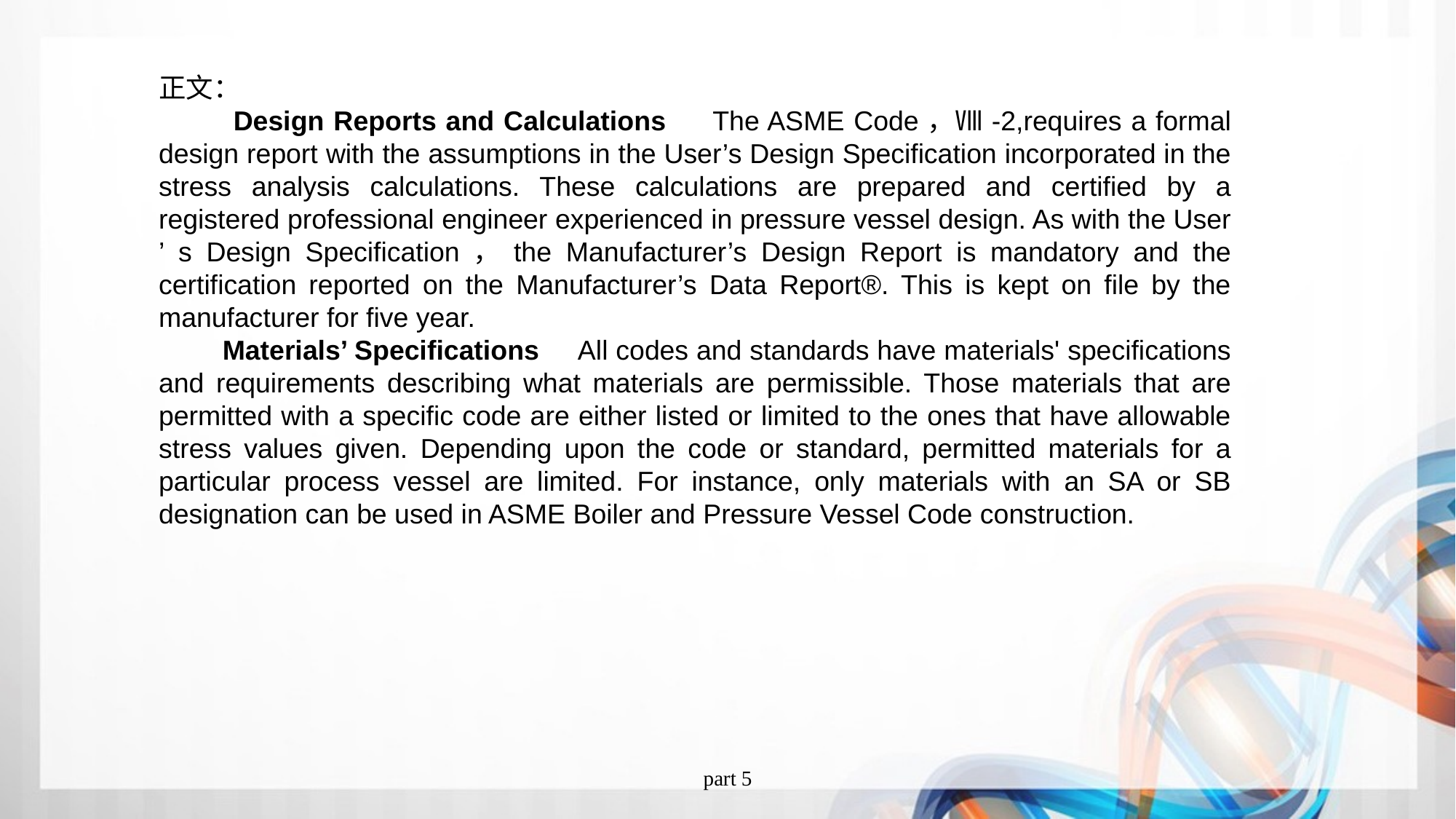

正文：
        Design Reports and Calculations     The ASME Code，Ⅷ-2,requires a formal design report with the assumptions in the User’s Design Specification incorporated in the stress analysis calculations. These calculations are prepared and certified by a registered professional engineer experienced in pressure vessel design. As with the User ’ s Design Specification，the Manufacturer’s Design Report is mandatory and the certification reported on the Manufacturer’s Data Report®. This is kept on file by the manufacturer for five year.
        Materials’ Specifications     All codes and standards have materials' specifications and requirements describing what materials are permissible. Those materials that are permitted with a specific code are either listed or limited to the ones that have allowable stress values given. Depending upon the code or standard, permitted materials for a particular process vessel are limited. For instance, only materials with an SA or SB designation can be used in ASME Boiler and Pressure Vessel Code construction.

part 5